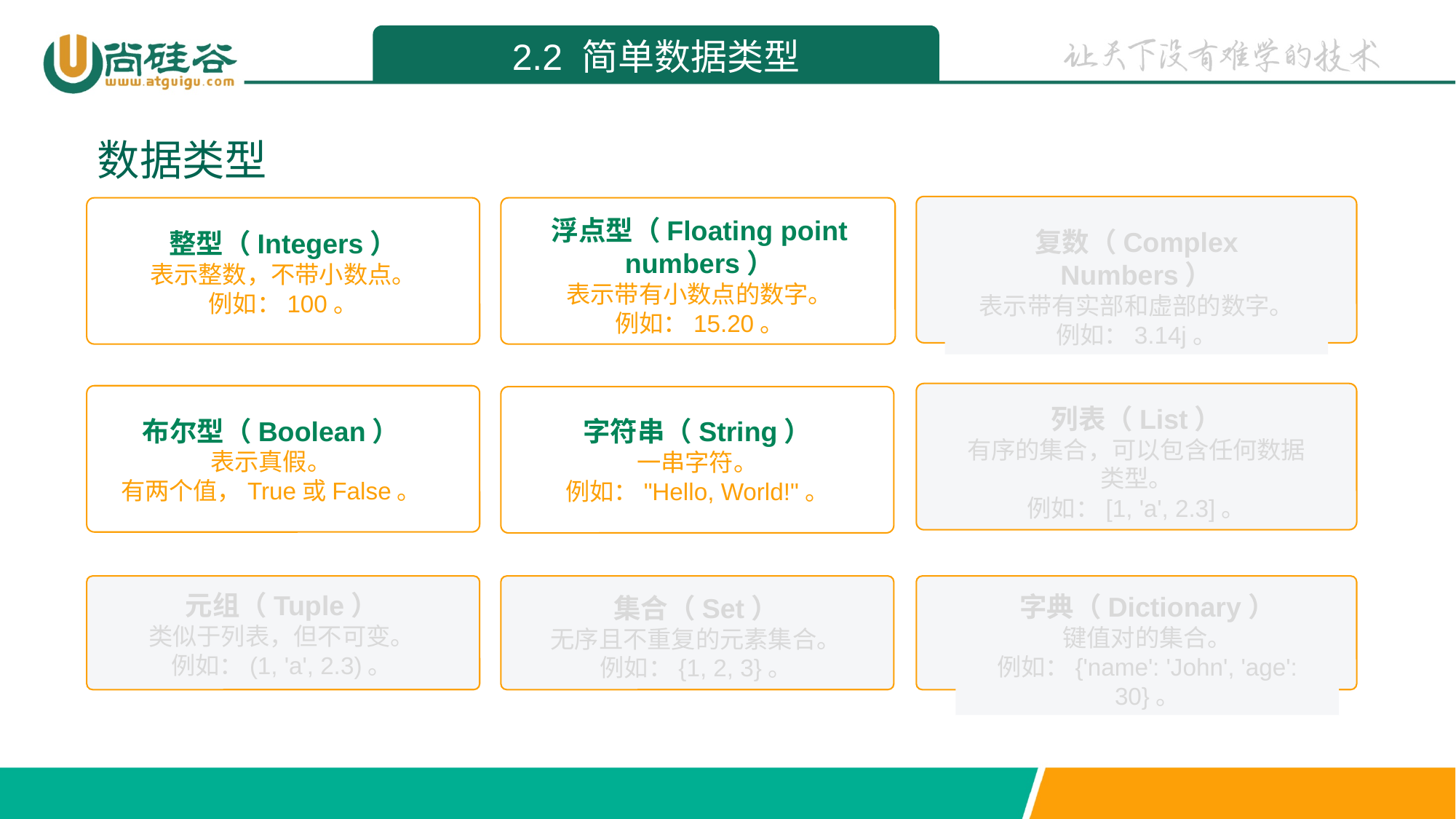

2.2 简单数据类型
数据类型

复数（Complex Numbers）
表示带有实部和虚部的数字。
例如：3.14j。

浮点型（Floating point numbers）
表示带有小数点的数字。
例如：15.20。

整型（Integers）
表示整数，不带小数点。
例如：100。

列表（List）
有序的集合，可以包含任何数据类型。
例如：[1, 'a', 2.3]。

布尔型（Boolean）
表示真假。
有两个值，True或False。

字符串（String）
一串字符。
例如："Hello, World!"。

元组（Tuple）
类似于列表，但不可变。
例如：(1, 'a', 2.3)。

集合（Set）
无序且不重复的元素集合。
例如：{1, 2, 3}。

字典（Dictionary）
键值对的集合。
例如：{'name': 'John', 'age': 30}。